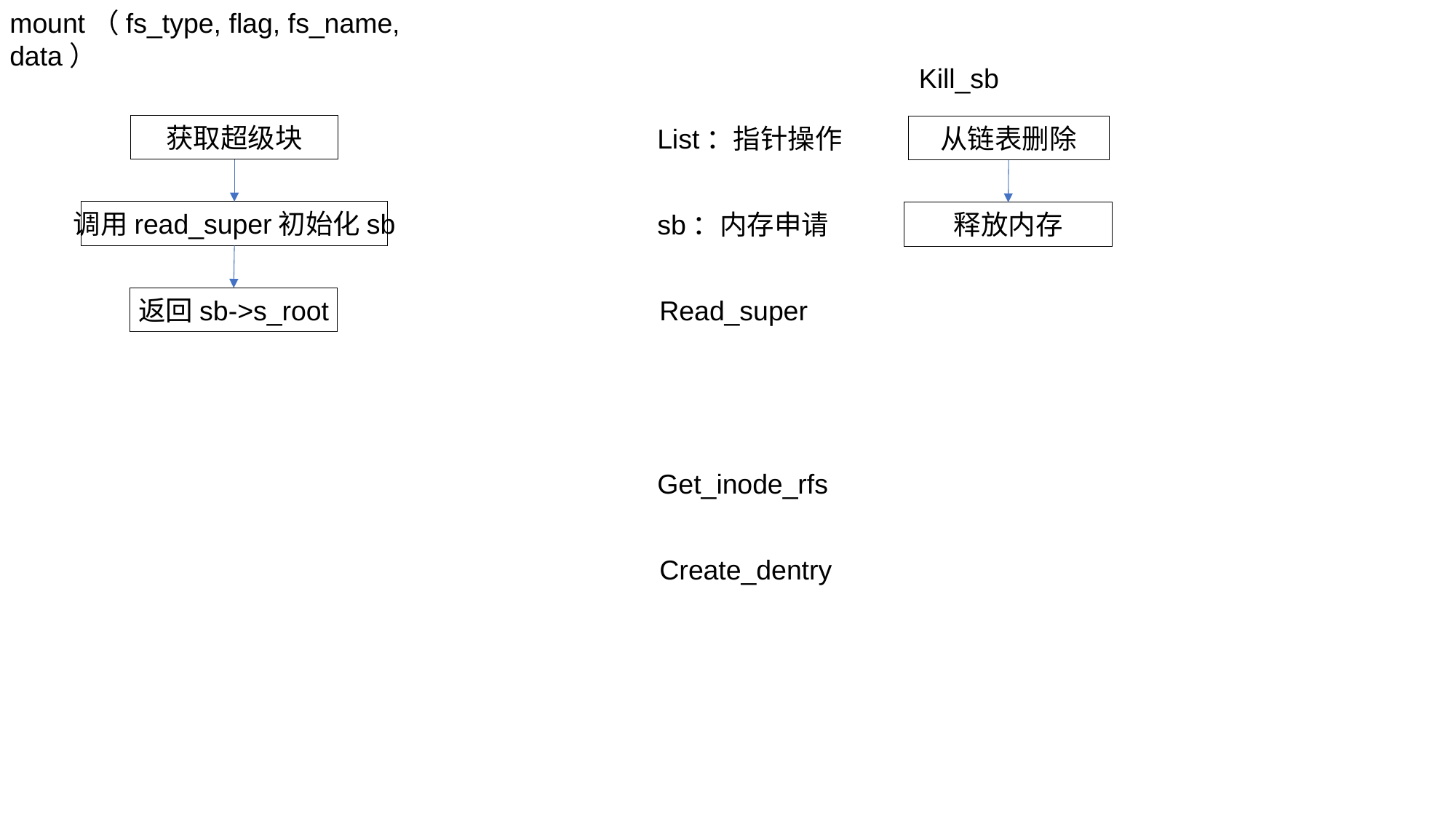

mount（fs_type, flag, fs_name, data）
Kill_sb
获取超级块
List：指针操作
从链表删除
调用read_super初始化sb
sb：内存申请
释放内存
Read_super
返回sb->s_root
Get_inode_rfs
Create_dentry